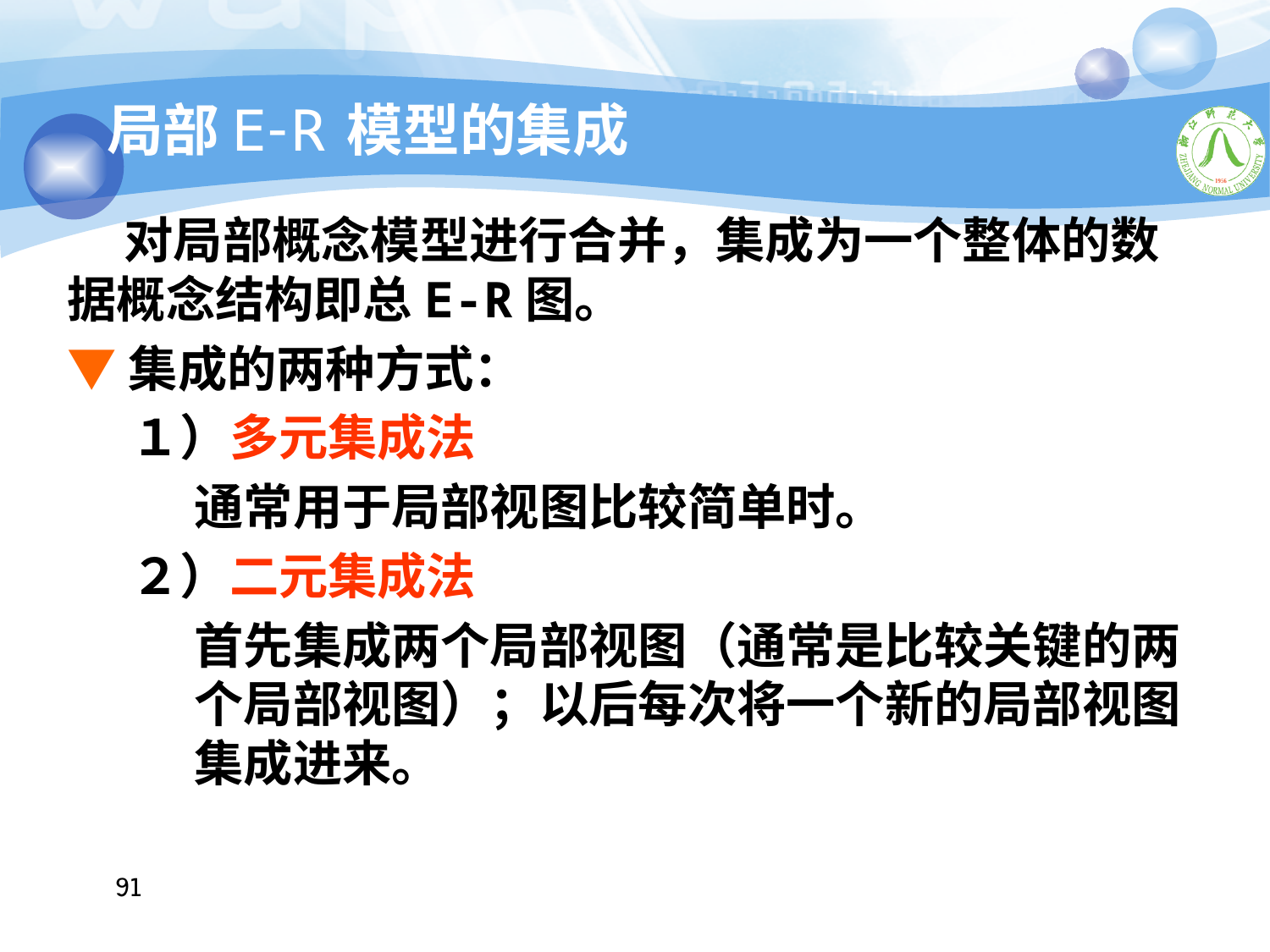

局部E-R模型的集成
    对局部概念模型进行合并，集成为一个整体的数据概念结构即总E-R图。
▼集成的两种方式：
１）多元集成法
通常用于局部视图比较简单时。
２）二元集成法
首先集成两个局部视图（通常是比较关键的两个局部视图）；以后每次将一个新的局部视图集成进来。

91